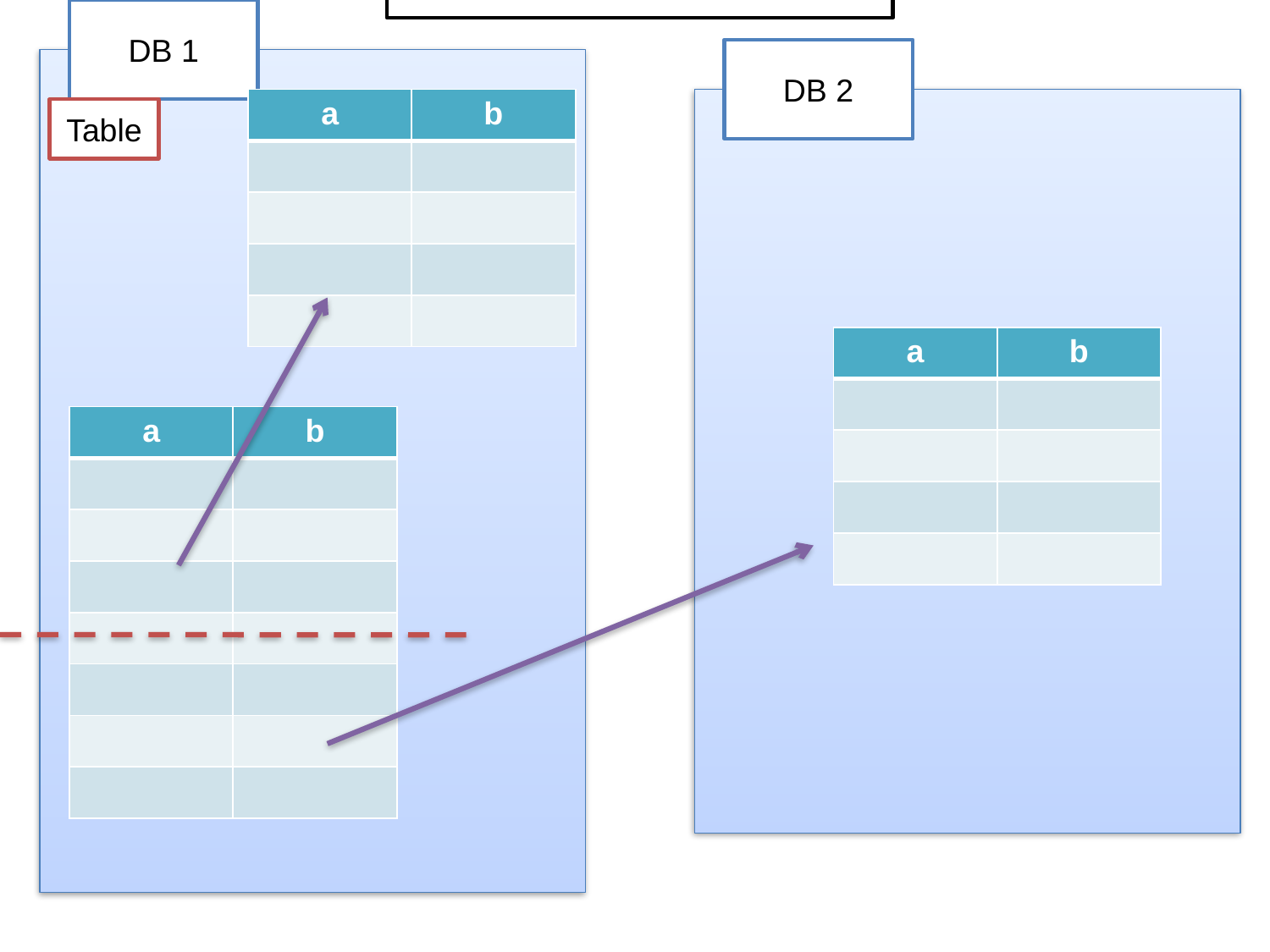

샤딩
DB 1
DB 2

| a | b |
| --- | --- |
|  |  |
|  |  |
|  |  |
|  |  |

Table
| a | b |
| --- | --- |
|  |  |
|  |  |
|  |  |
|  |  |
| a | b |
| --- | --- |
|  |  |
|  |  |
|  |  |
|  |  |
|  |  |
|  |  |
|  |  |